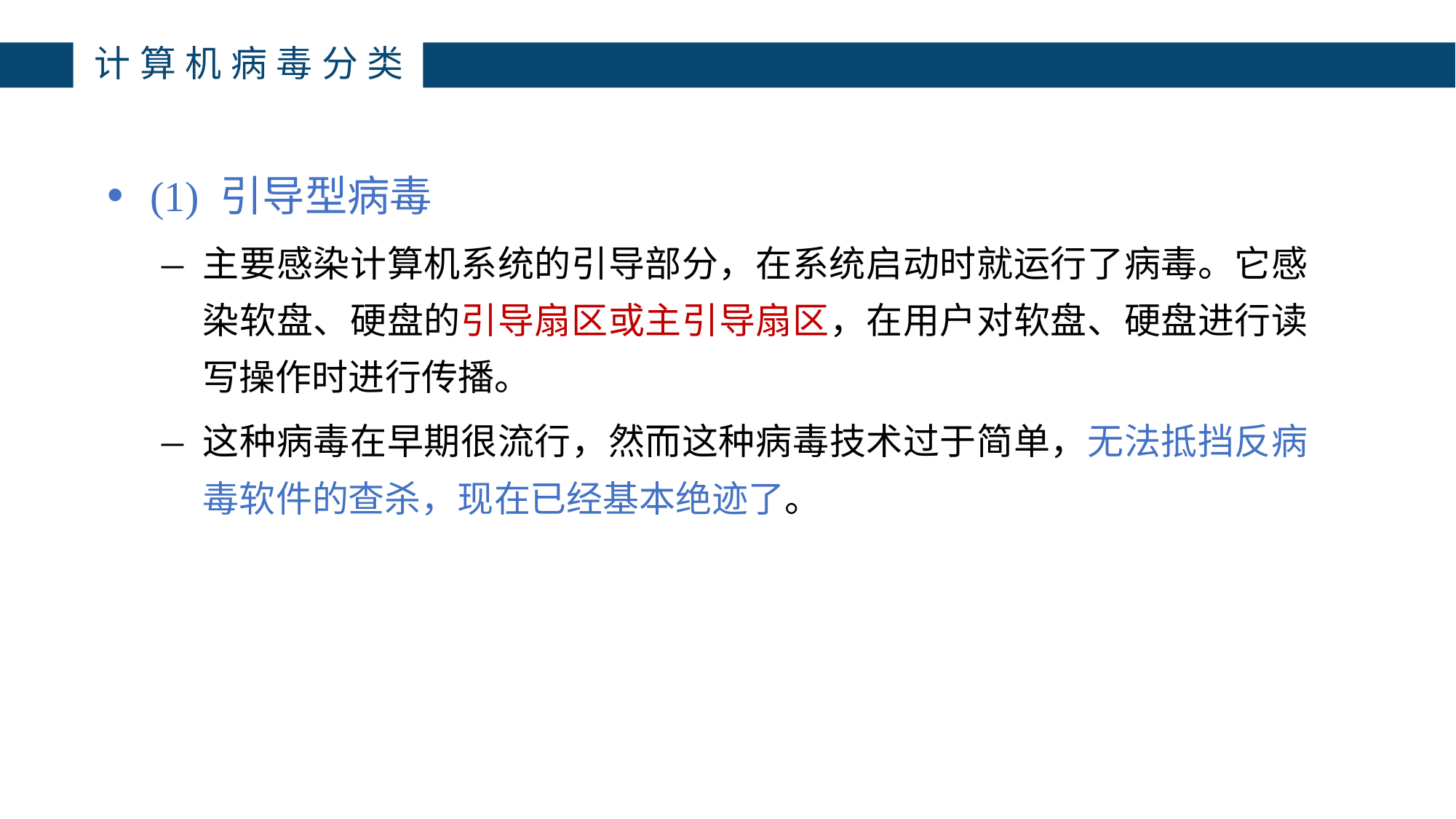

# 计算机病毒分类

(1) 引导型病毒
主要感染计算机系统的引导部分，在系统启动时就运行了病毒。它感染软盘、硬盘的引导扇区或主引导扇区，在用户对软盘、硬盘进行读写操作时进行传播。
这种病毒在早期很流行，然而这种病毒技术过于简单，无法抵挡反病毒软件的查杀，现在已经基本绝迹了。